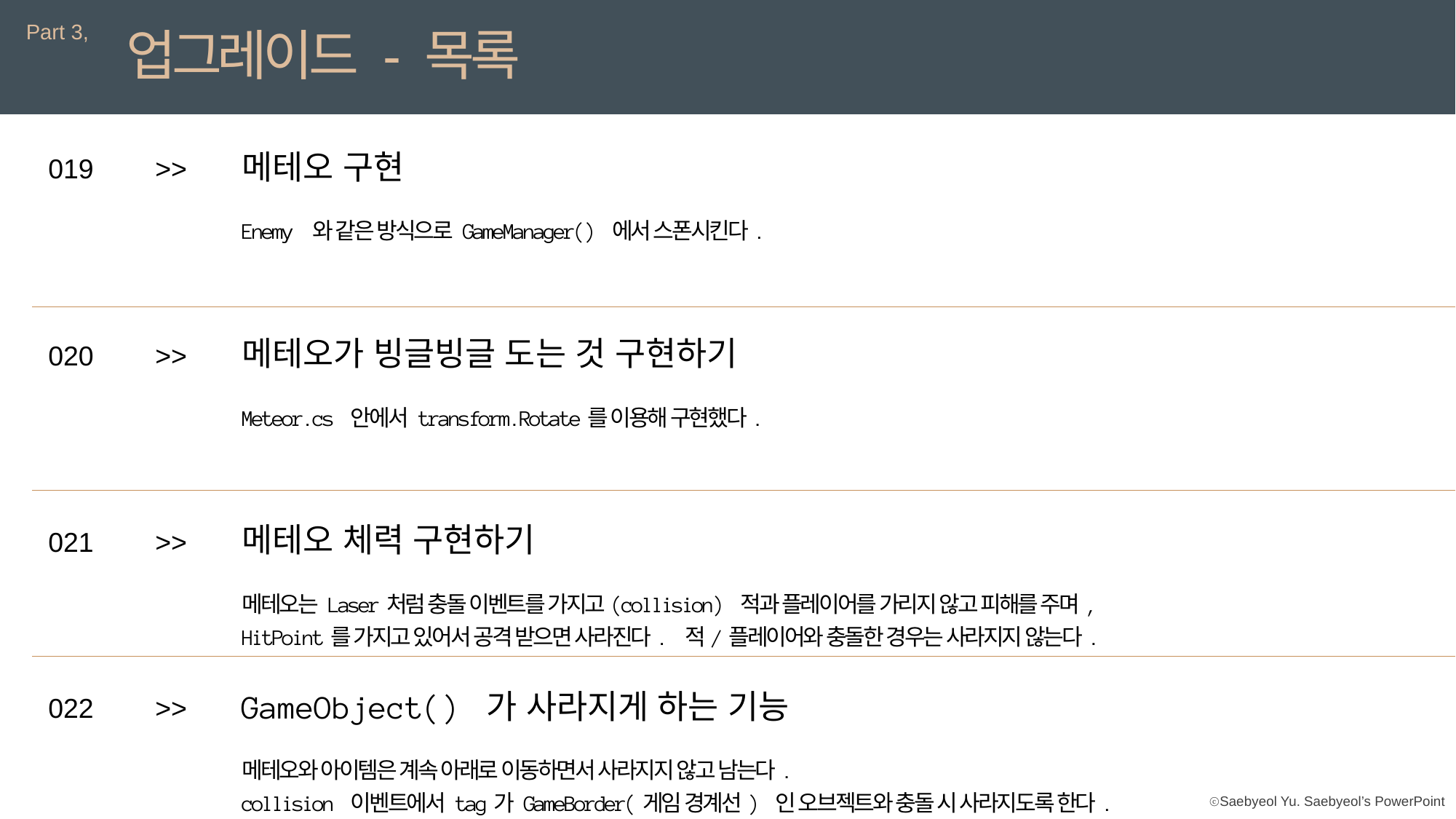

Part 3,
업그레이드 - 목록
메테오 구현
019
>>
Enemy 와 같은 방식으로 GameManager() 에서 스폰시킨다.
메테오가 빙글빙글 도는 것 구현하기
020
>>
Meteor.cs 안에서 transform.Rotate를 이용해 구현했다.
메테오 체력 구현하기
021
>>
메테오는 Laser처럼 충돌 이벤트를 가지고(collision) 적과 플레이어를 가리지 않고 피해를 주며,
HitPoint를 가지고 있어서 공격 받으면 사라진다. 적/플레이어와 충돌한 경우는 사라지지 않는다.
GameObject() 가 사라지게 하는 기능
022
>>
메테오와 아이템은 계속 아래로 이동하면서 사라지지 않고 남는다.
collision 이벤트에서 tag가 GameBorder(게임 경계선) 인 오브젝트와 충돌 시 사라지도록 한다.